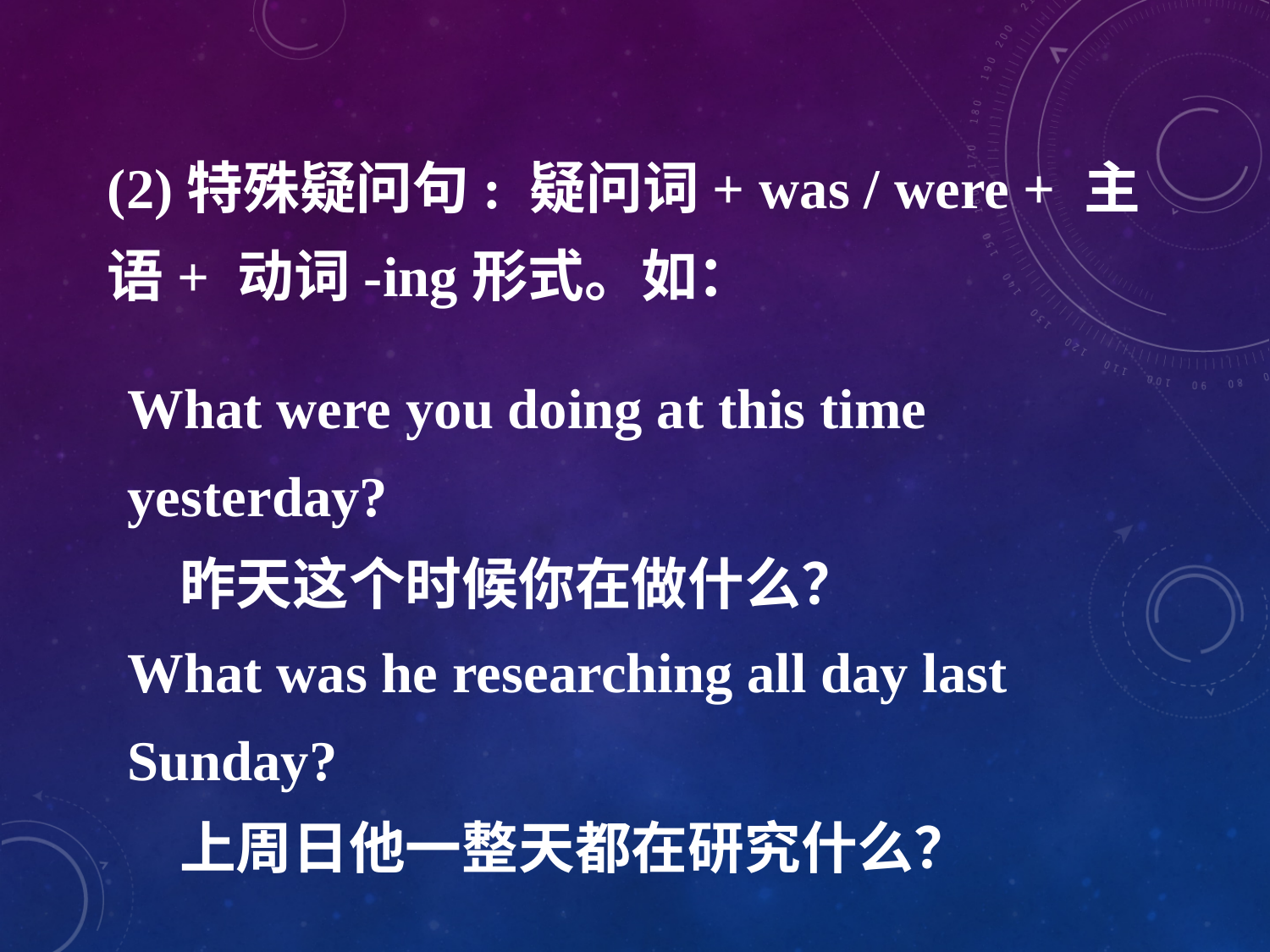

(2)特殊疑问句: 疑问词+ was / were + 主语+ 动词-ing形式。如：
What were you doing at this time yesterday?
   昨天这个时候你在做什么？
What was he researching all day last Sunday?
   上周日他一整天都在研究什么？